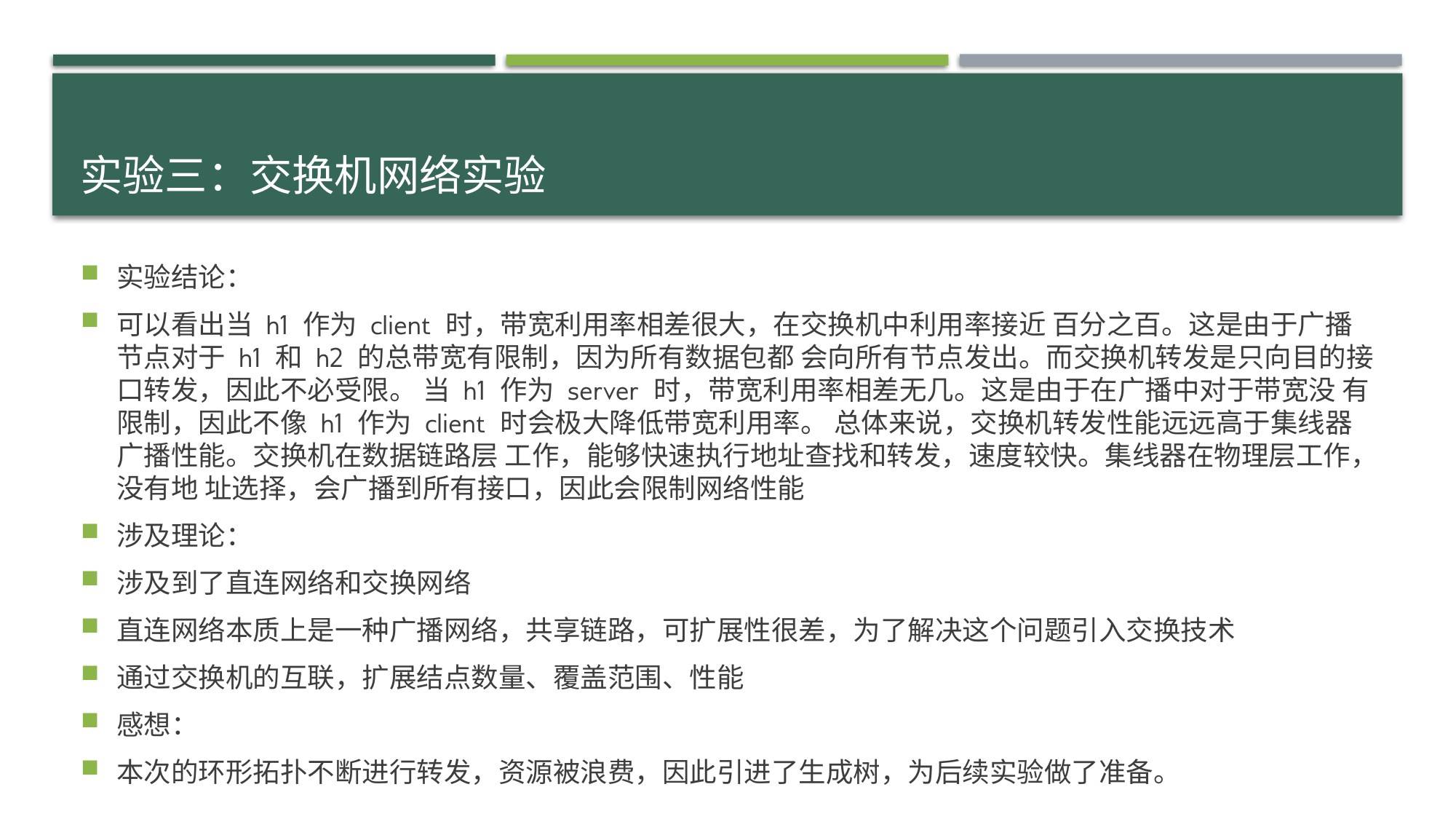

# 实验三：交换机网络实验
实验结论：
可以看出当 h1 作为 client 时，带宽利用率相差很大，在交换机中利用率接近 百分之百。这是由于广播节点对于 h1 和 h2 的总带宽有限制，因为所有数据包都 会向所有节点发出。而交换机转发是只向目的接口转发，因此不必受限。 当 h1 作为 server 时，带宽利用率相差无几。这是由于在广播中对于带宽没 有限制，因此不像 h1 作为 client 时会极大降低带宽利用率。 总体来说，交换机转发性能远远高于集线器广播性能。交换机在数据链路层 工作，能够快速执行地址查找和转发，速度较快。集线器在物理层工作，没有地 址选择，会广播到所有接口，因此会限制网络性能
涉及理论：
涉及到了直连网络和交换网络
直连网络本质上是一种广播网络，共享链路，可扩展性很差，为了解决这个问题引入交换技术
通过交换机的互联，扩展结点数量、覆盖范围、性能
感想：
本次的环形拓扑不断进行转发，资源被浪费，因此引进了生成树，为后续实验做了准备。